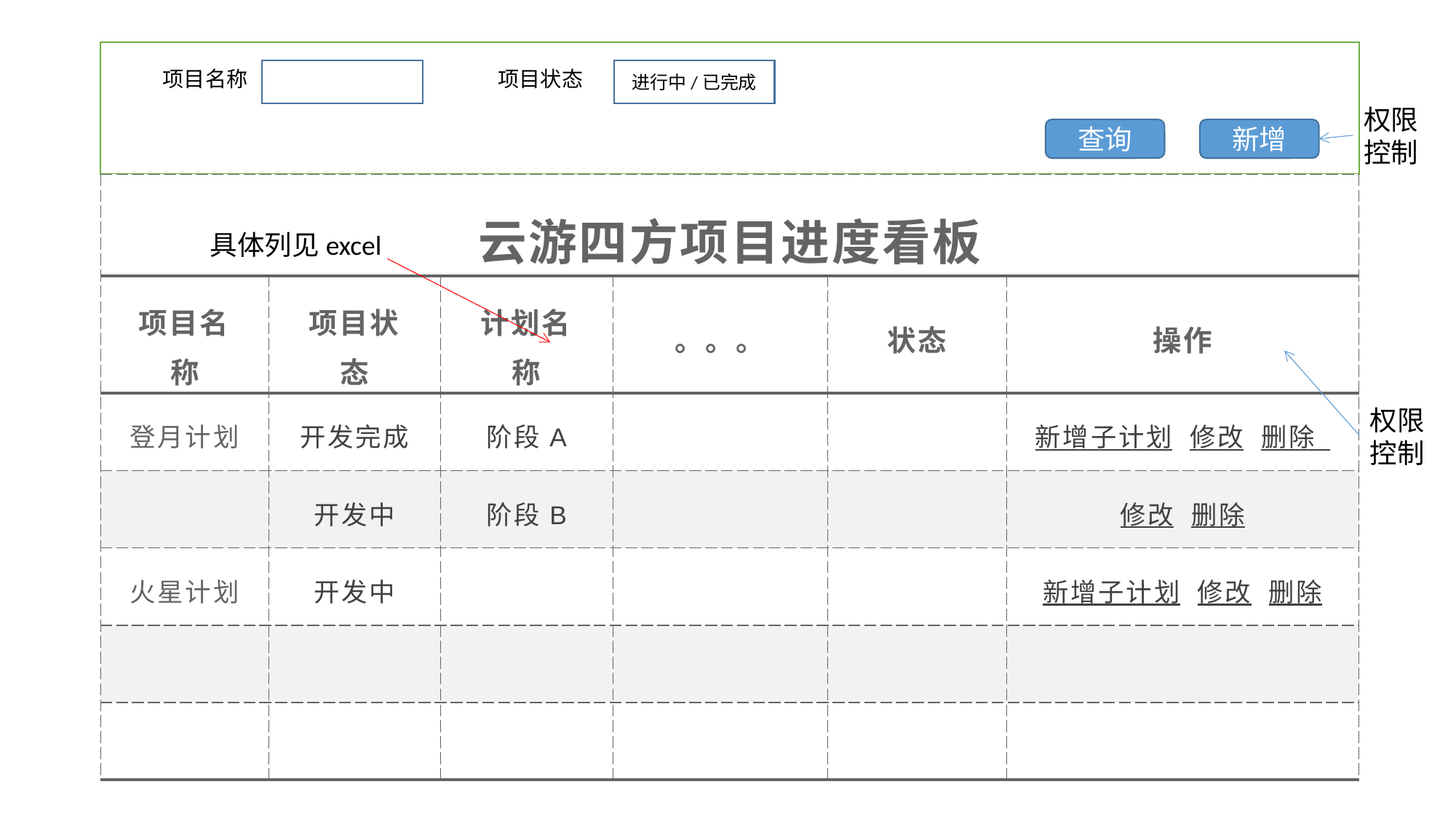

项目名称

项目状态
进行中/已完成
权限控制
查询
新增
| 云游四方项目进度看板 |  |  |  |  |  |
| --- | --- | --- | --- | --- | --- |
| 项目名称 | 项目状态 | 计划名称 | 。。。 | 状态 | 操作 |
| 登月计划 | 开发完成 | 阶段A |  |  | 新增子计划 修改 删除 |
|  | 开发中 | 阶段B |  |  | 修改 删除 |
| 火星计划 | 开发中 |  |  |  | 新增子计划 修改 删除 |
|  |  |  |  |  |  |
|  |  |  |  |  |  |
具体列见excel
权限控制